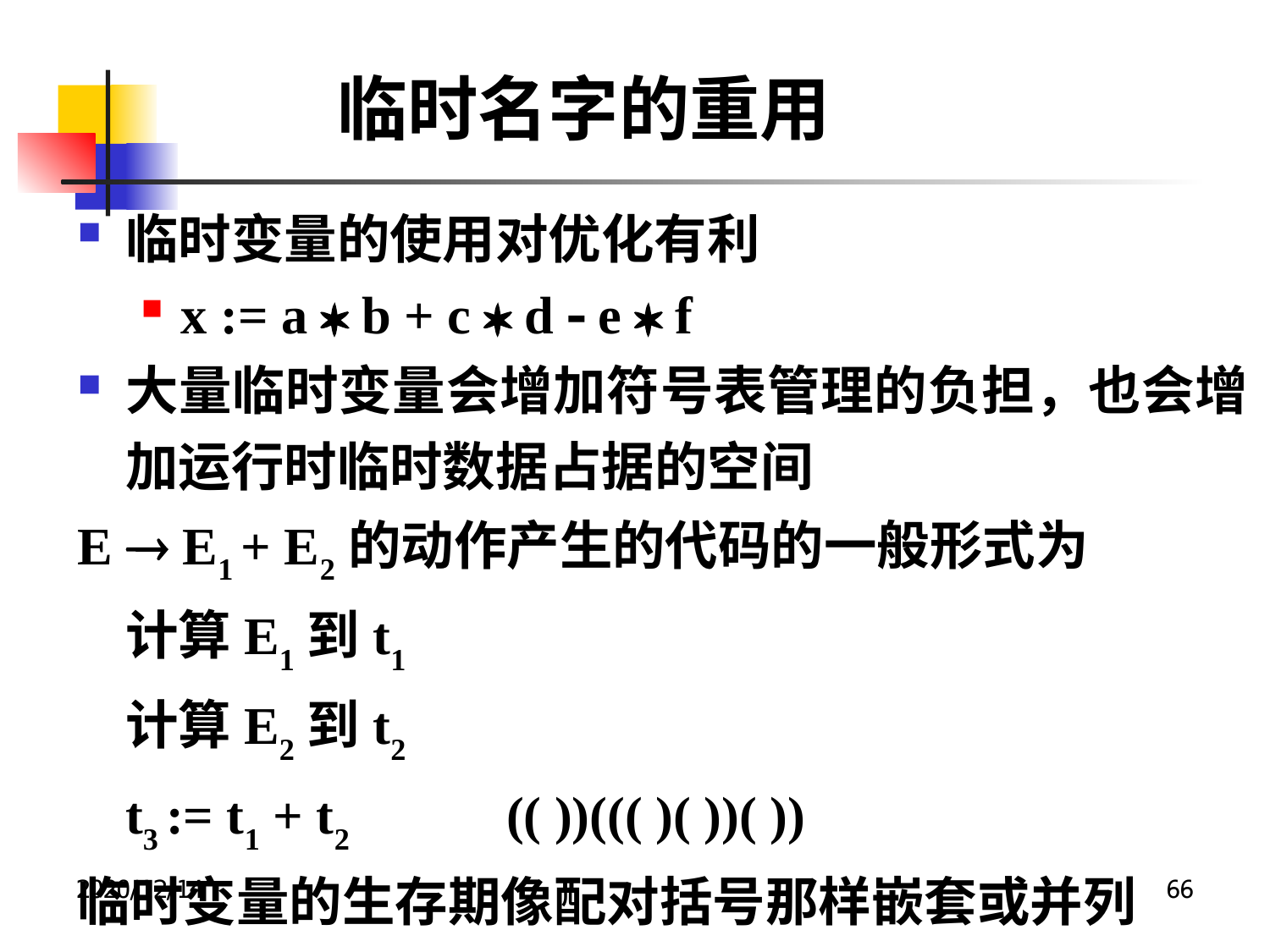

临时名字的重用
临时变量的使用对优化有利
x := a ∗ b + c ∗ d − e ∗ f
大量临时变量会增加符号表管理的负担，也会增加运行时临时数据占据的空间
E → E1 + E2的动作产生的代码的一般形式为
	计算E1到t1
	计算E2到t2
	t3 := t1 + t2		(( ))((( )( ))( ))
临时变量的生存期像配对括号那样嵌套或并列
2020/12/14
66